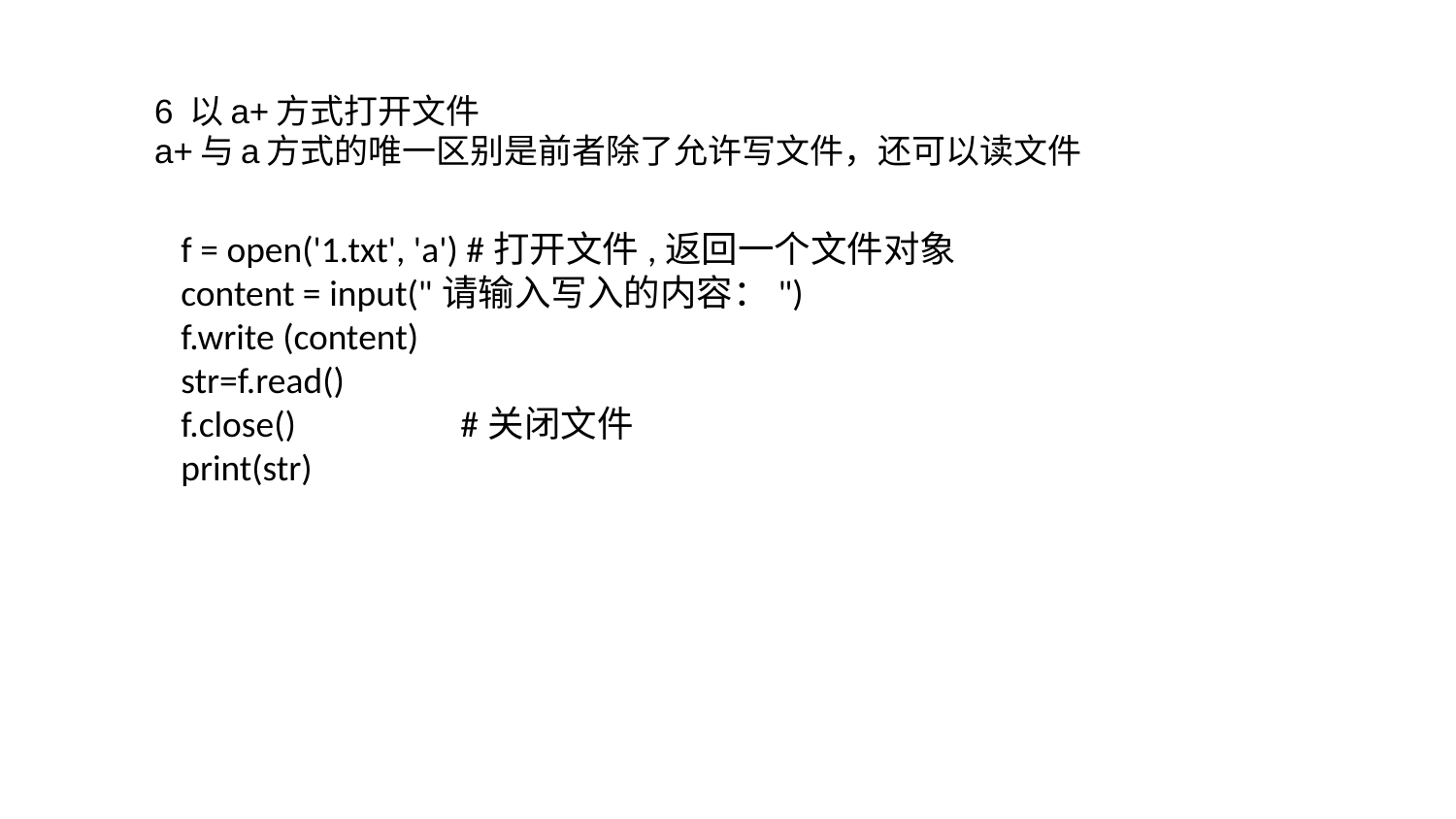

6 以a+方式打开文件
a+与a方式的唯一区别是前者除了允许写文件，还可以读文件
f = open('1.txt', 'a') #打开文件,返回一个文件对象
content = input("请输入写入的内容：")
f.write (content)
str=f.read()
f.close()                    #关闭文件
print(str)